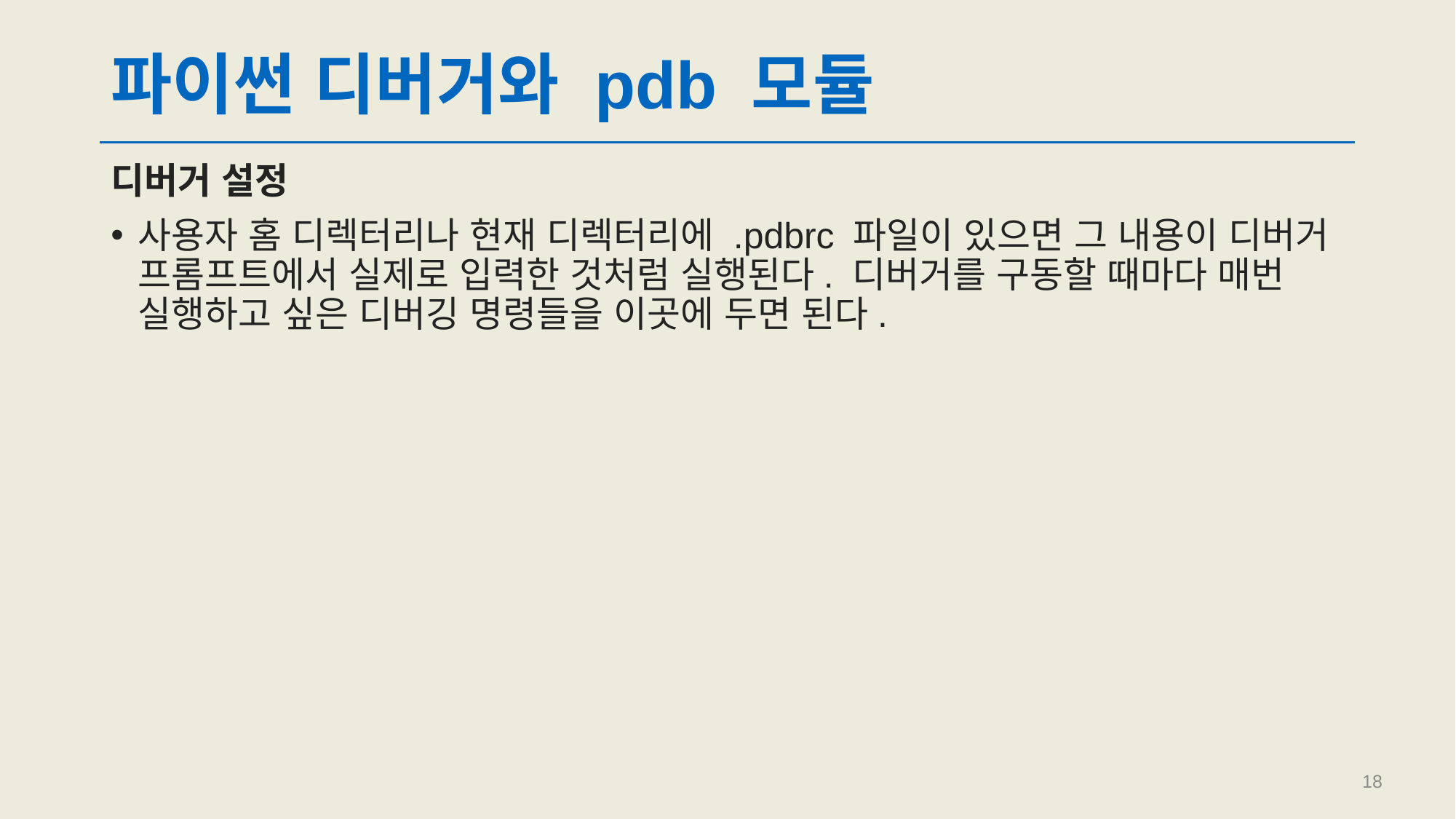

# 파이썬 디버거와 pdb 모듈
디버거 설정
사용자 홈 디렉터리나 현재 디렉터리에 .pdbrc 파일이 있으면 그 내용이 디버거 프롬프트에서 실제로 입력한 것처럼 실행된다. 디버거를 구동할 때마다 매번 실행하고 싶은 디버깅 명령들을 이곳에 두면 된다.
18